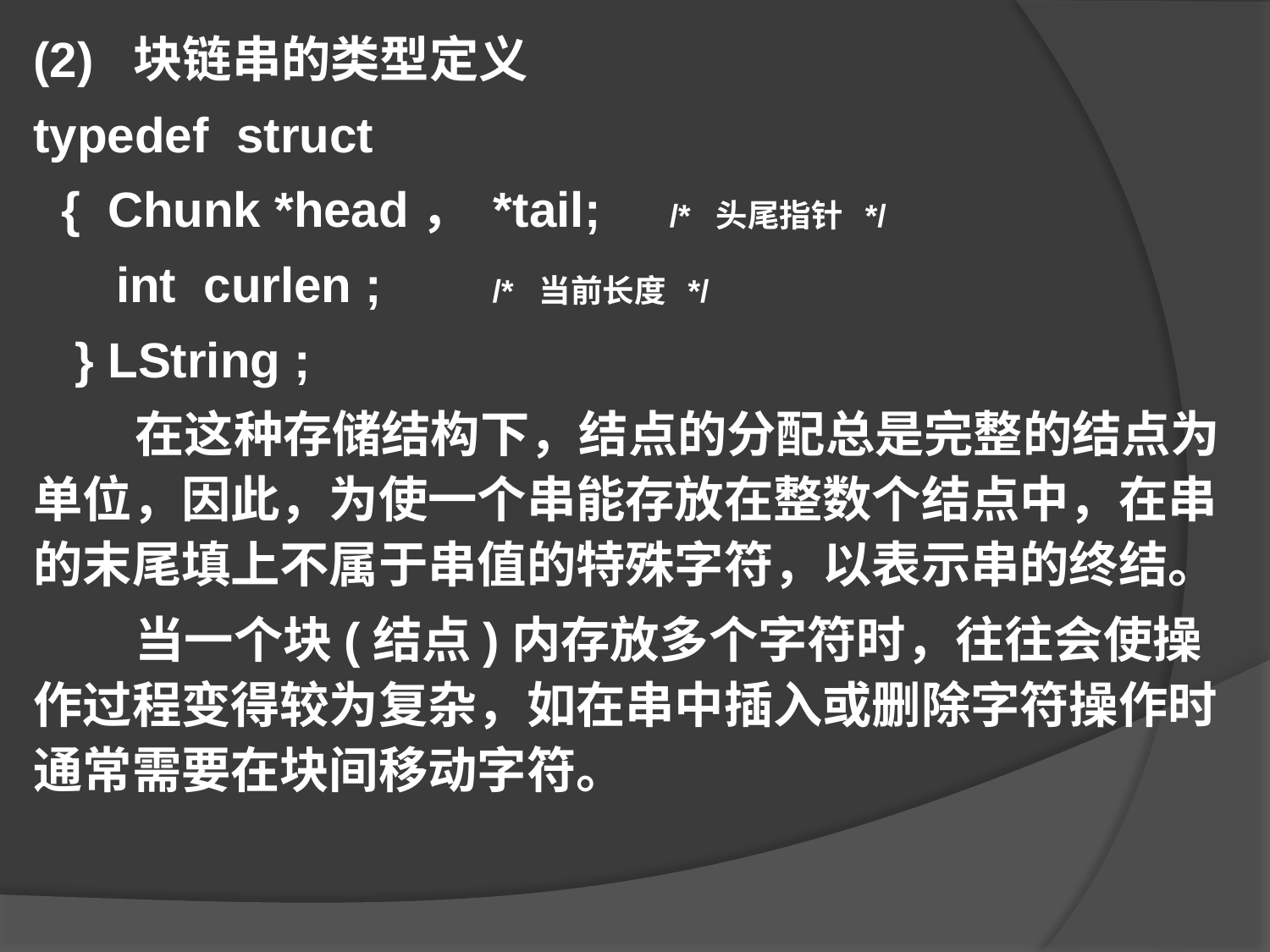

(2)  块链串的类型定义
typedef  struct
  {  Chunk *head， *tail;     /*  头尾指针  */
      int  curlen ;        /*  当前长度  */
   } LString ;
        在这种存储结构下，结点的分配总是完整的结点为单位，因此，为使一个串能存放在整数个结点中，在串的末尾填上不属于串值的特殊字符，以表示串的终结。
        当一个块(结点)内存放多个字符时，往往会使操作过程变得较为复杂，如在串中插入或删除字符操作时通常需要在块间移动字符。